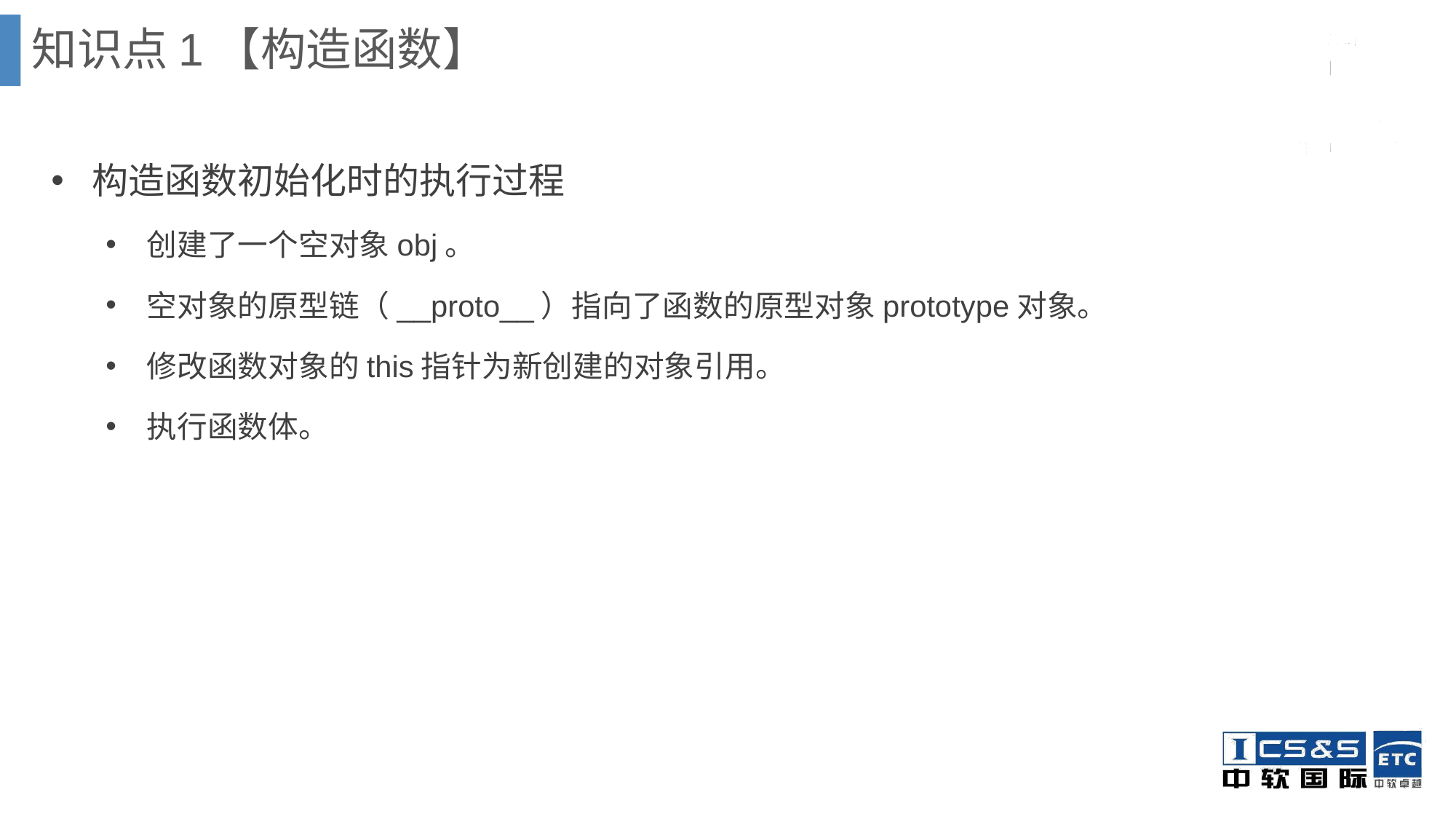

知识点1【构造函数】
构造函数初始化时的执行过程
创建了一个空对象obj。
空对象的原型链（__proto__）指向了函数的原型对象prototype对象。
修改函数对象的this指针为新创建的对象引用。
执行函数体。